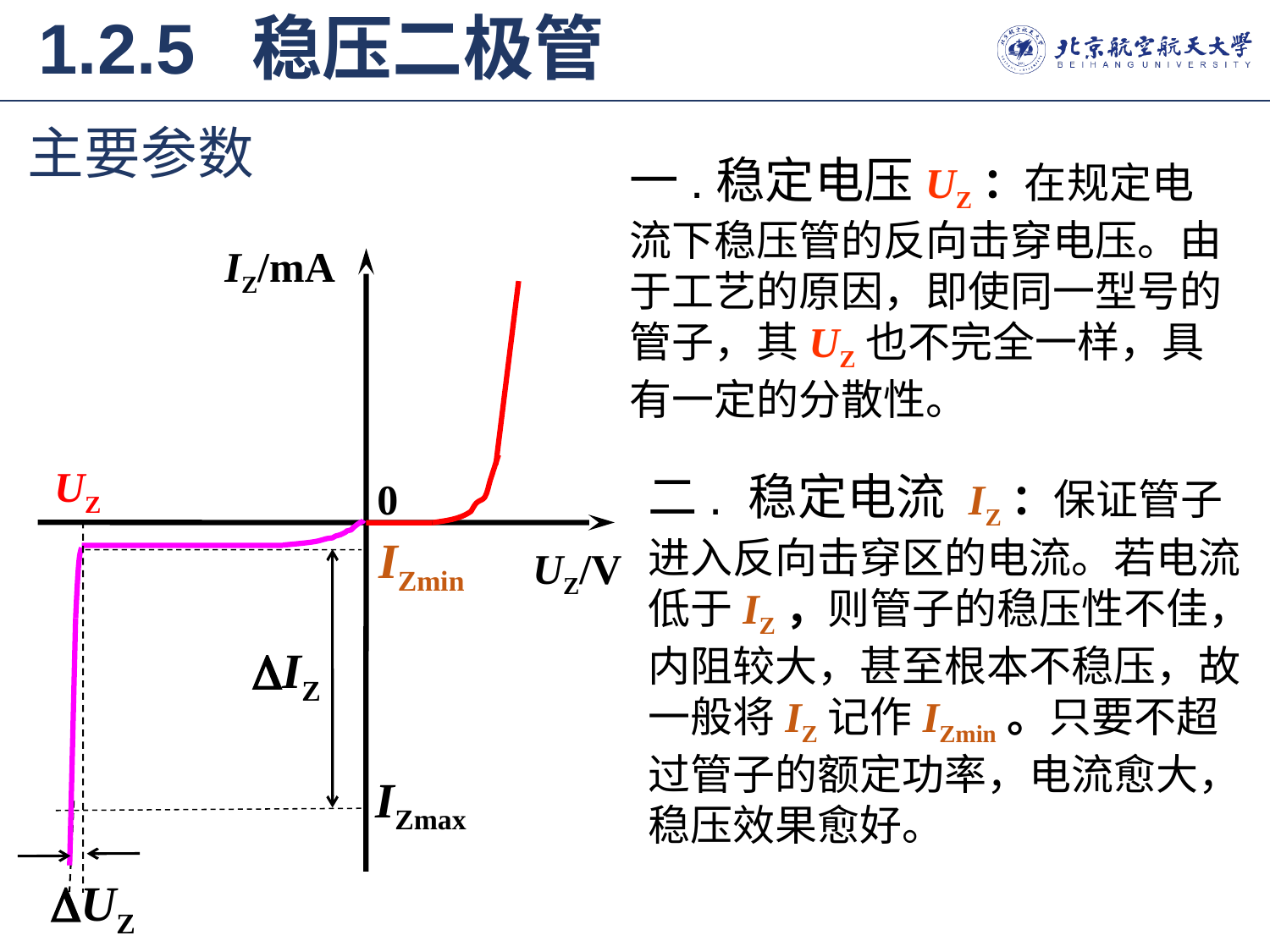

1.2.5  稳压二极管

主要参数
一.稳定电压UZ：在规定电流下稳压管的反向击穿电压。由于工艺的原因，即使同一型号的管子，其UZ也不完全一样，具有一定的分散性。
IZ/mA

UZ
0
二. 稳定电流 IZ：保证管子进入反向击穿区的电流。若电流低于IZ，则管子的稳压性不佳，内阻较大，甚至根本不稳压，故一般将IZ记作IZmin。只要不超过管子的额定功率，电流愈大，稳压效果愈好。

IZmin
UZ/V

ΔIZ
IZmax

ΔUZ
20